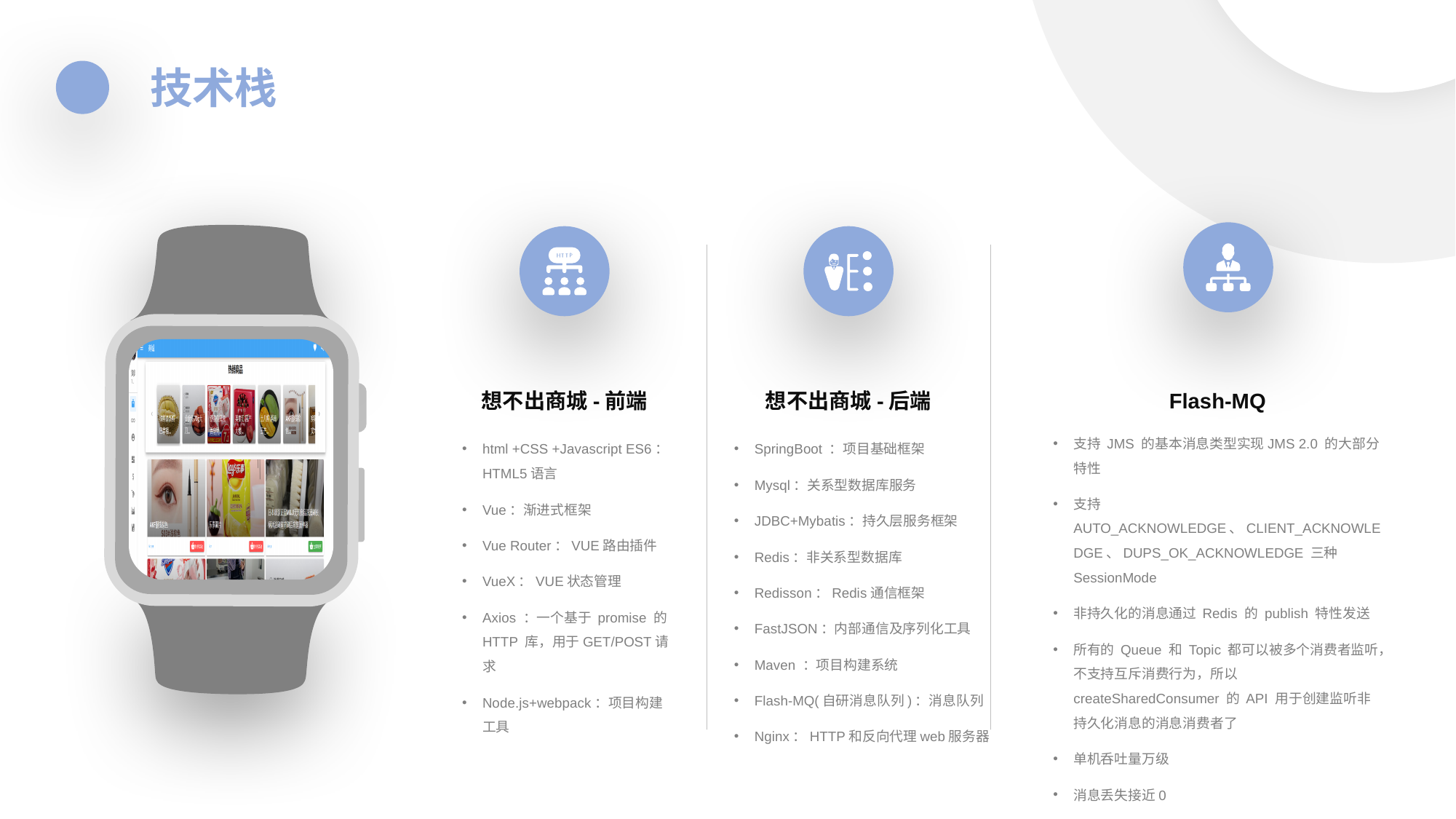

技术栈

想不出商城-前端
想不出商城-后端
Flash-MQ
支持 JMS 的基本消息类型实现JMS 2.0 的大部分特性
支持 AUTO_ACKNOWLEDGE、CLIENT_ACKNOWLEDGE、DUPS_OK_ACKNOWLEDGE 三种 SessionMode
非持久化的消息通过 Redis 的 publish 特性发送
所有的 Queue 和 Topic 都可以被多个消费者监听，不支持互斥消费行为，所以createSharedConsumer 的 API 用于创建监听非持久化消息的消息消费者了
单机呑吐量万级
消息丢失接近0
html +CSS +Javascript ES6：HTML5语言
Vue：渐进式框架
Vue Router：VUE路由插件
VueX：VUE状态管理
Axios ：一个基于 promise 的 HTTP 库，用于GET/POST请求
Node.js+webpack：项目构建工具
SpringBoot ：项目基础框架
Mysql：关系型数据库服务
JDBC+Mybatis：持久层服务框架
Redis：非关系型数据库
Redisson：Redis通信框架
FastJSON：内部通信及序列化工具
Maven ：项目构建系统
Flash-MQ(自研消息队列)：消息队列
Nginx：HTTP和反向代理web服务器